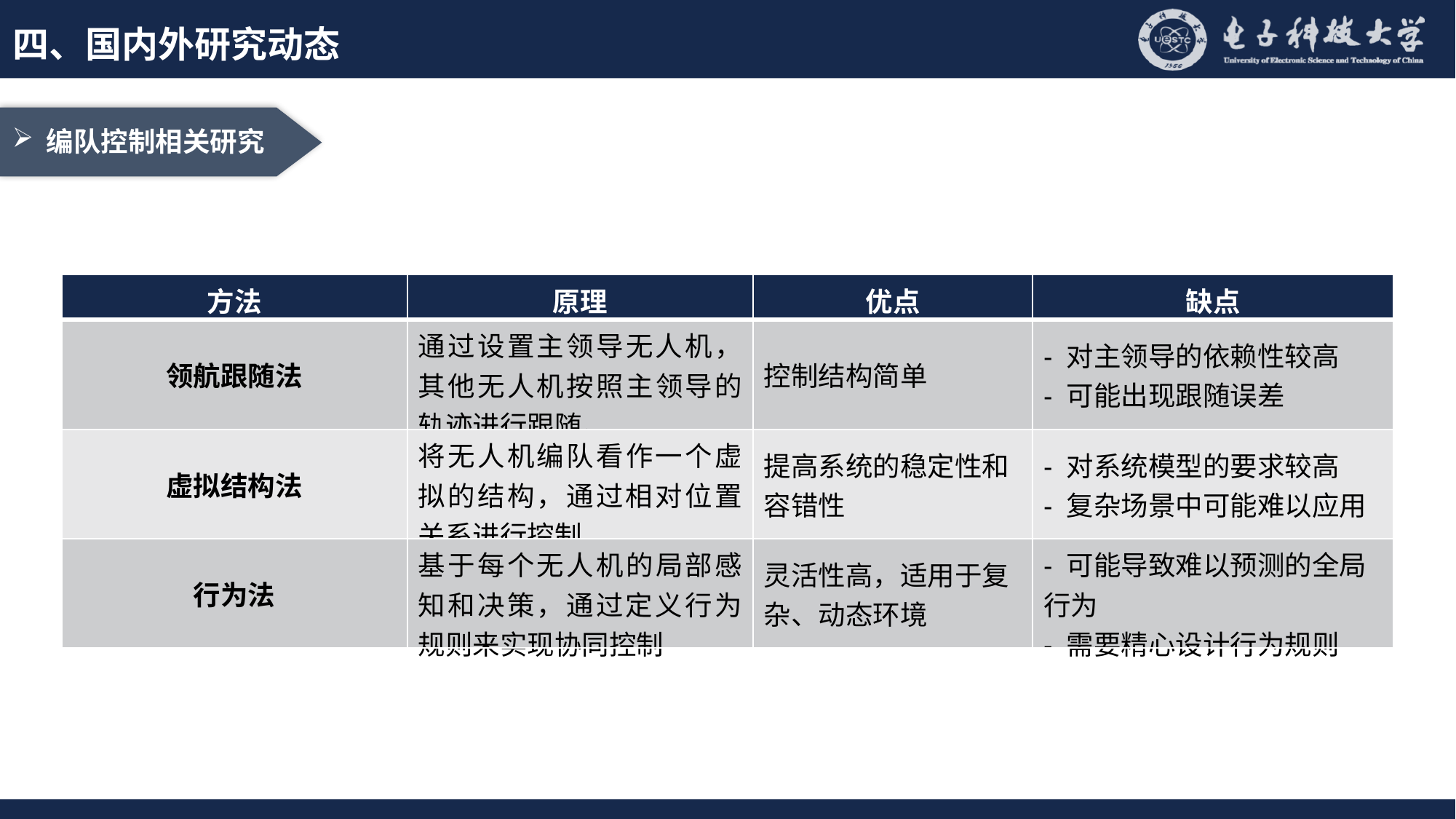

四、国内外研究动态

编队控制相关研究
| 方法 | 原理 | 优点 | 缺点 |
| --- | --- | --- | --- |
| 领航跟随法 | 通过设置主领导无人机，其他无人机按照主领导的轨迹进行跟随。 | 控制结构简单 | - 对主领导的依赖性较高 - 可能出现跟随误差 |
| 虚拟结构法 | 将无人机编队看作一个虚拟的结构，通过相对位置关系进行控制。 | 提高系统的稳定性和容错性 | - 对系统模型的要求较高 - 复杂场景中可能难以应用 |
| 行为法 | 基于每个无人机的局部感知和决策，通过定义行为规则来实现协同控制 | 灵活性高，适用于复杂、动态环境 | - 可能导致难以预测的全局行为 - 需要精心设计行为规则 |